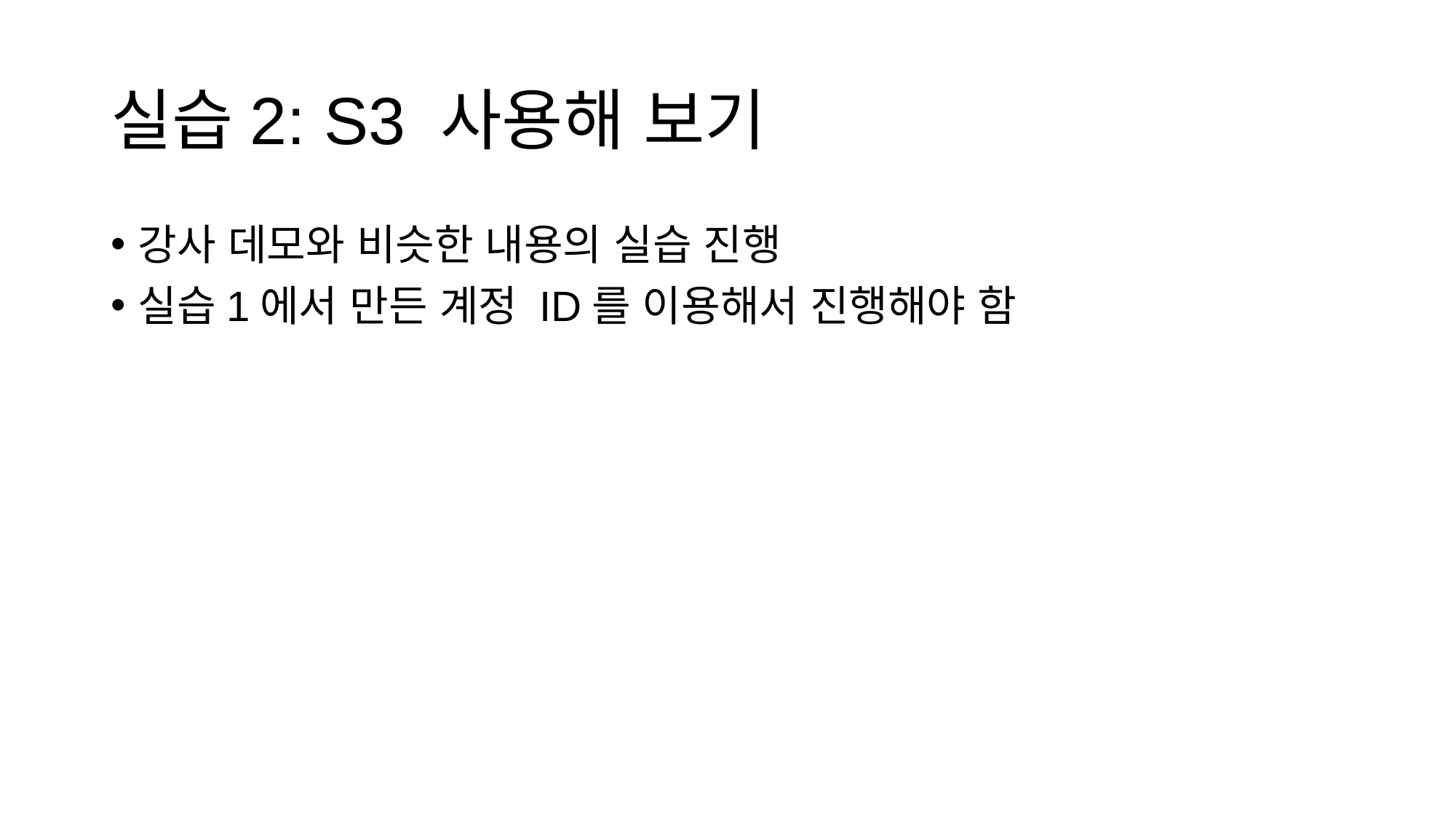

# 실습2: S3 사용해 보기
강사 데모와 비슷한 내용의 실습 진행
실습1에서 만든 계정 ID를 이용해서 진행해야 함